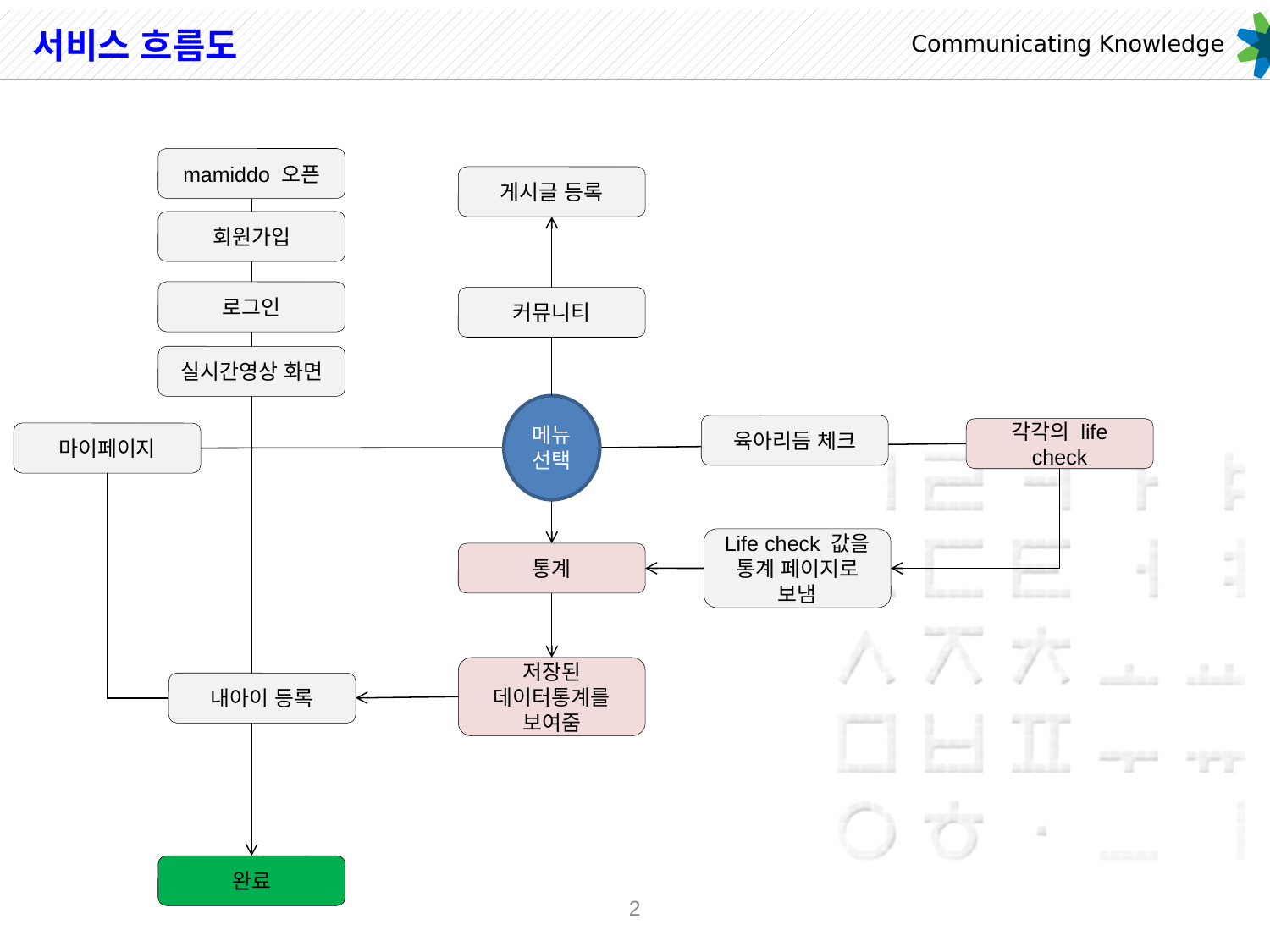

# 서비스 흐름도
mamiddo 오픈
게시글 등록
회원가입
로그인
커뮤니티
실시간영상 화면
메뉴선택
육아리듬 체크
각각의 life check
마이페이지
Life check 값을 통계 페이지로 보냄
통계
저장된 데이터통계를 보여줌
내아이 등록
완료
2